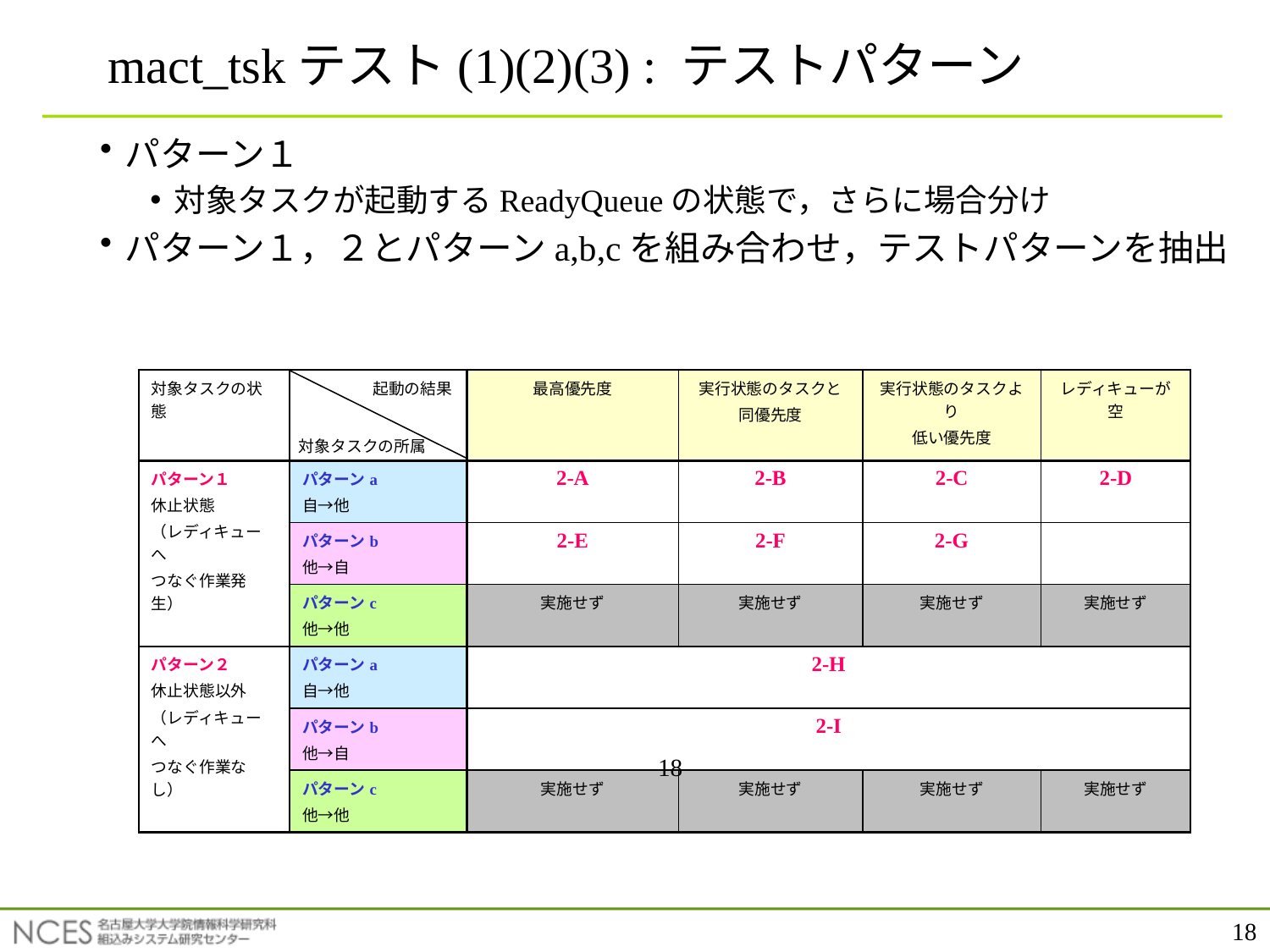

# mact_tskテスト(1)(2)(3) : テストパターン
パターン１
対象タスクが起動するReadyQueueの状態で，さらに場合分け
パターン１，２とパターンa,b,cを組み合わせ，テストパターンを抽出
| 対象タスクの状態 |  | 最高優先度 | 実行状態のタスクと 同優先度 | 実行状態のタスクより 低い優先度 | レディキューが空 |
| --- | --- | --- | --- | --- | --- |
| パターン１ 休止状態 （レディキューへ つなぐ作業発生） | パターンa 自→他 | 2-A | 2-B | 2-C | 2-D |
|  | パターンb 他→自 | 2-E | 2-F | 2-G |  |
|  | パターンc 他→他 | 実施せず | 実施せず | 実施せず | 実施せず |
| パターン２ 休止状態以外 （レディキューへ つなぐ作業なし） | パターンa 自→他 | 2-H |  |  |  |
|  | パターンb 他→自 | 2-I |  |  |  |
|  | パターンc 他→他 | 実施せず | 実施せず | 実施せず | 実施せず |

起動の結果
対象タスクの所属
18
18